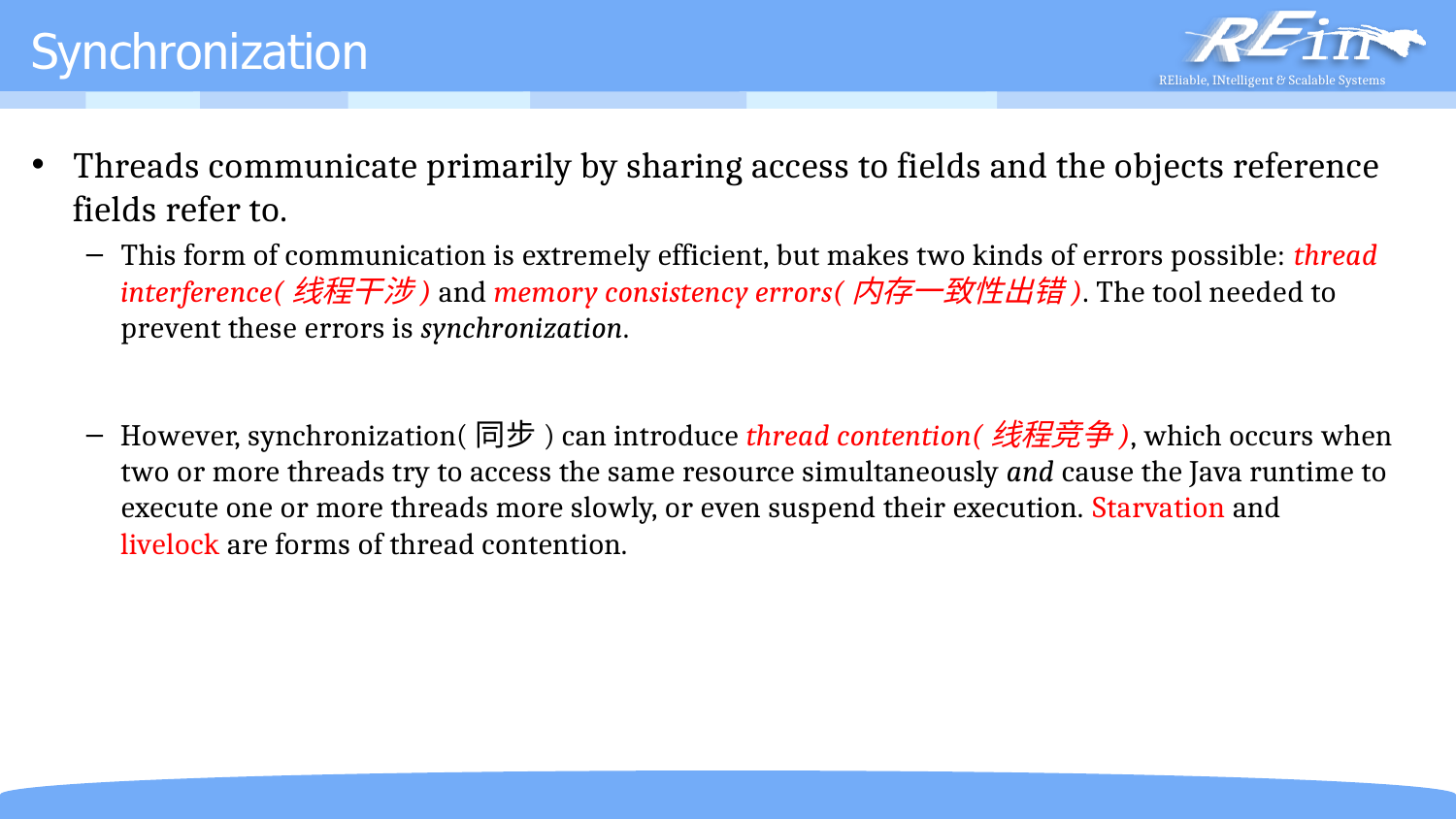

# Synchronization
Threads communicate primarily by sharing access to fields and the objects reference fields refer to.
This form of communication is extremely efficient, but makes two kinds of errors possible: thread interference(线程干涉) and memory consistency errors(内存一致性出错). The tool needed to prevent these errors is synchronization.

However, synchronization(同步) can introduce thread contention(线程竞争), which occurs when two or more threads try to access the same resource simultaneously and cause the Java runtime to execute one or more threads more slowly, or even suspend their execution. Starvation and livelock are forms of thread contention.

15